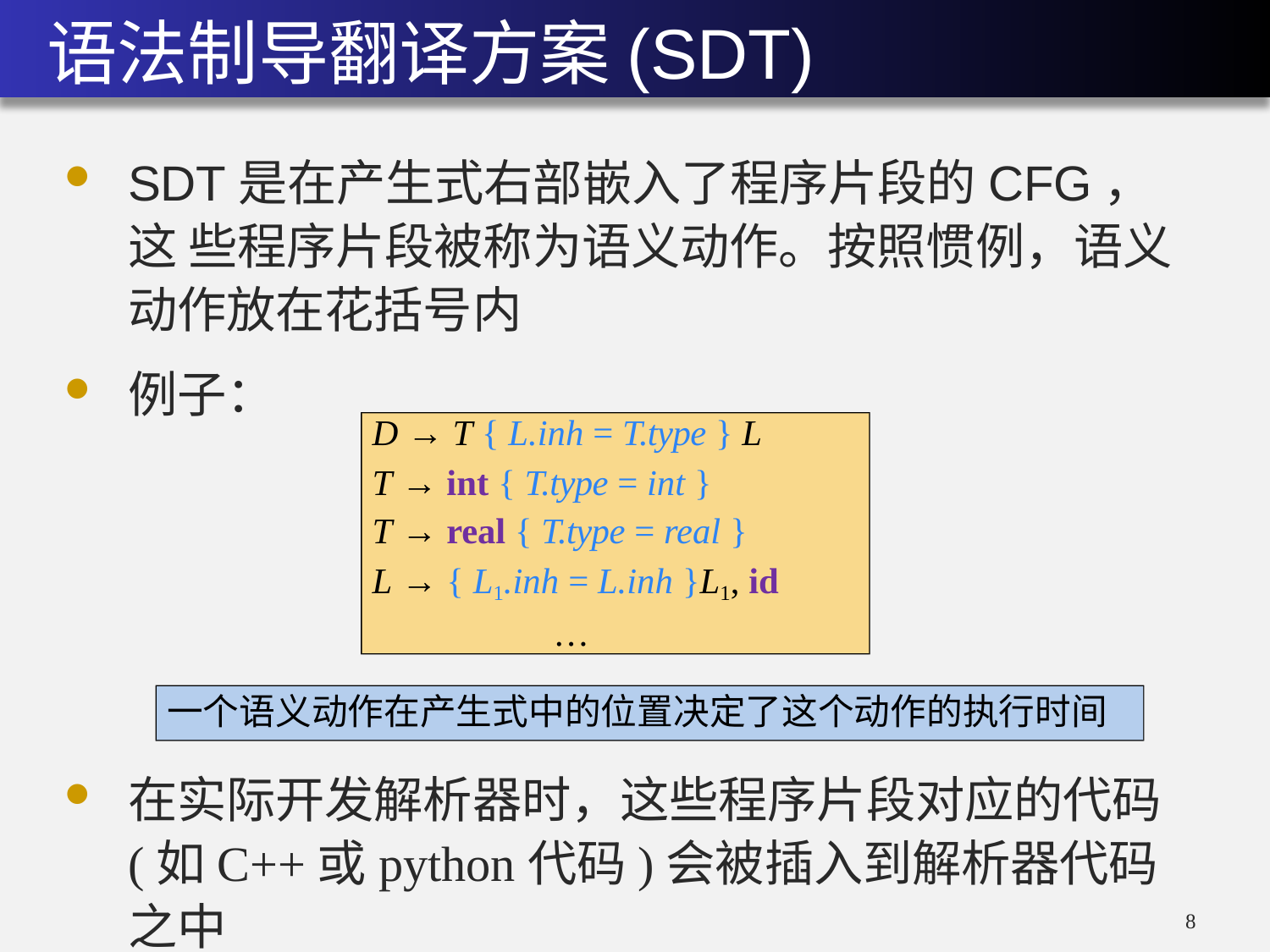

语法制导翻译方案(SDT)
SDT是在产生式右部嵌入了程序片段的CFG，这 些程序片段被称为语义动作。按照惯例，语义动作放在花括号内
例子：

D → T { L.inh = T.type } L
T → int { T.type = int }
T → real { T.type = real }
L → { L1.inh = L.inh }L1, id
…

一个语义动作在产生式中的位置决定了这个动作的执行时间
在实际开发解析器时，这些程序片段对应的代码(如C++或python代码)会被插入到解析器代码之中
8